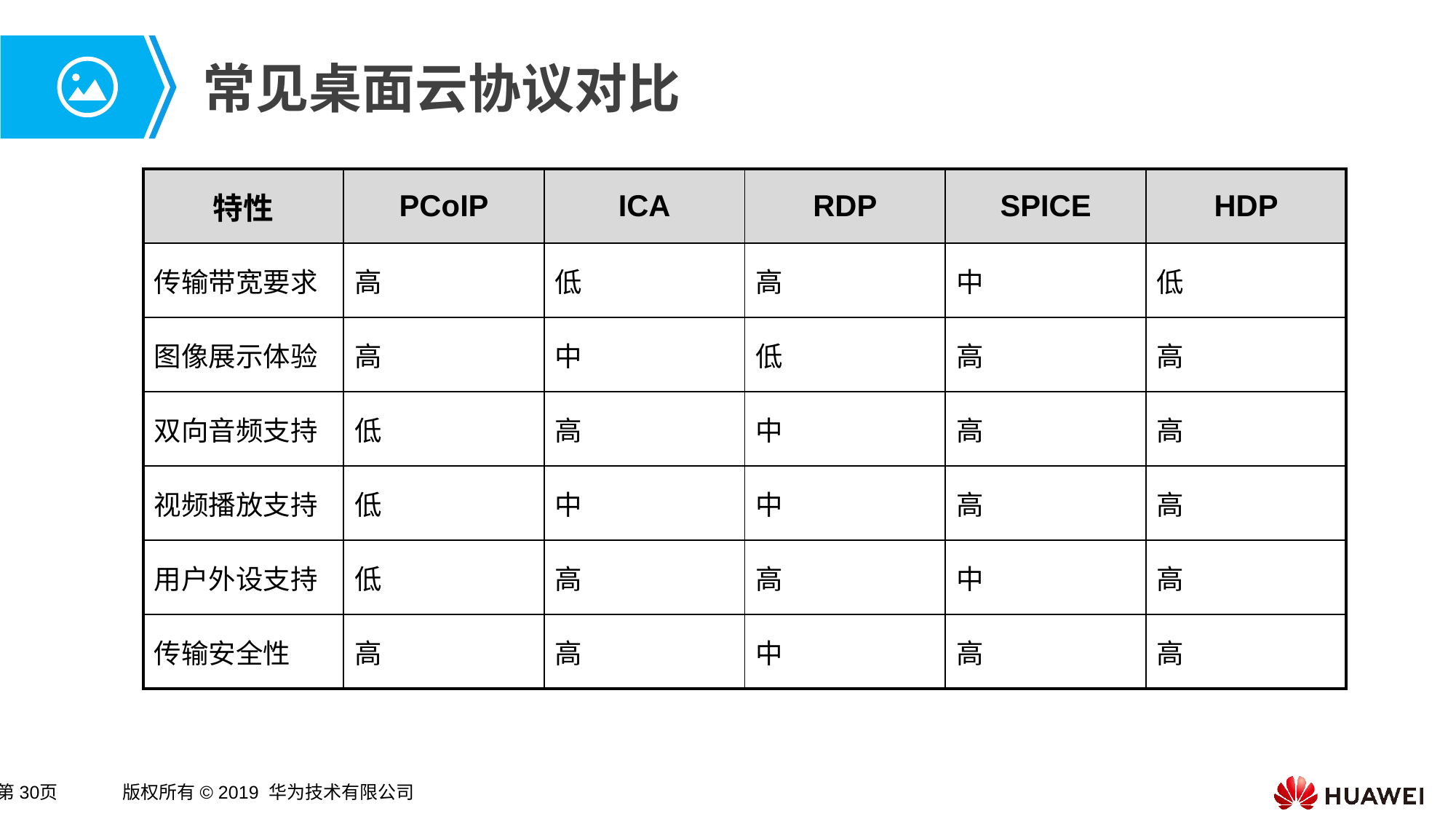

# 常见桌面云协议对比
| 特性 | PCoIP | ICA | RDP | SPICE | HDP |
| --- | --- | --- | --- | --- | --- |
| 传输带宽要求 | 高 | 低 | 高 | 中 | 低 |
| 图像展示体验 | 高 | 中 | 低 | 高 | 高 |
| 双向音频支持 | 低 | 高 | 中 | 高 | 高 |
| 视频播放支持 | 低 | 中 | 中 | 高 | 高 |
| 用户外设支持 | 低 | 高 | 高 | 中 | 高 |
| 传输安全性 | 高 | 高 | 中 | 高 | 高 |